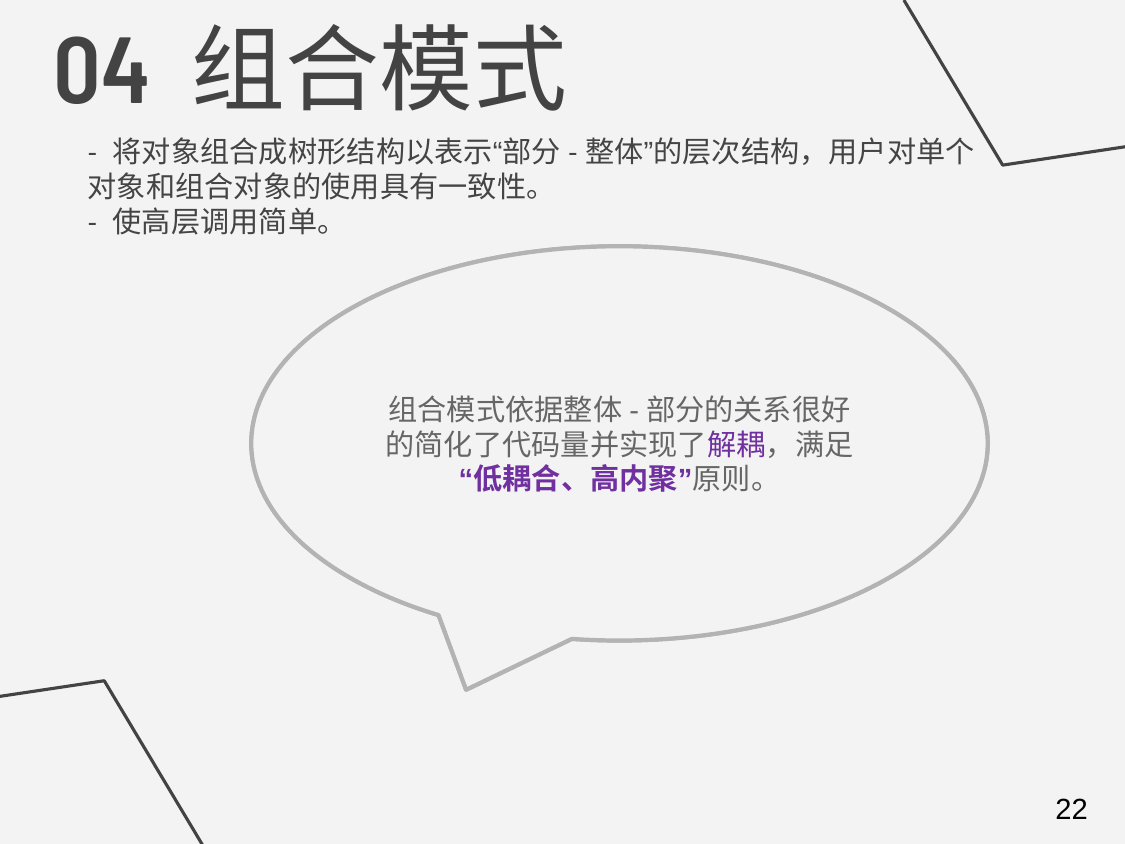

04 组合模式
- 将对象组合成树形结构以表示“部分-整体”的层次结构，用户对单个对象和组合对象的使用具有一致性。
- 使高层调用简单。
组合模式依据整体-部分的关系很好的简化了代码量并实现了解耦，满足“低耦合、高内聚”原则。
springMVC通过组合模式，使得用户或者说框架本身在进行配置时，就通过操作WebMvcConfigurer类及其衍生类这个整体就可以
22